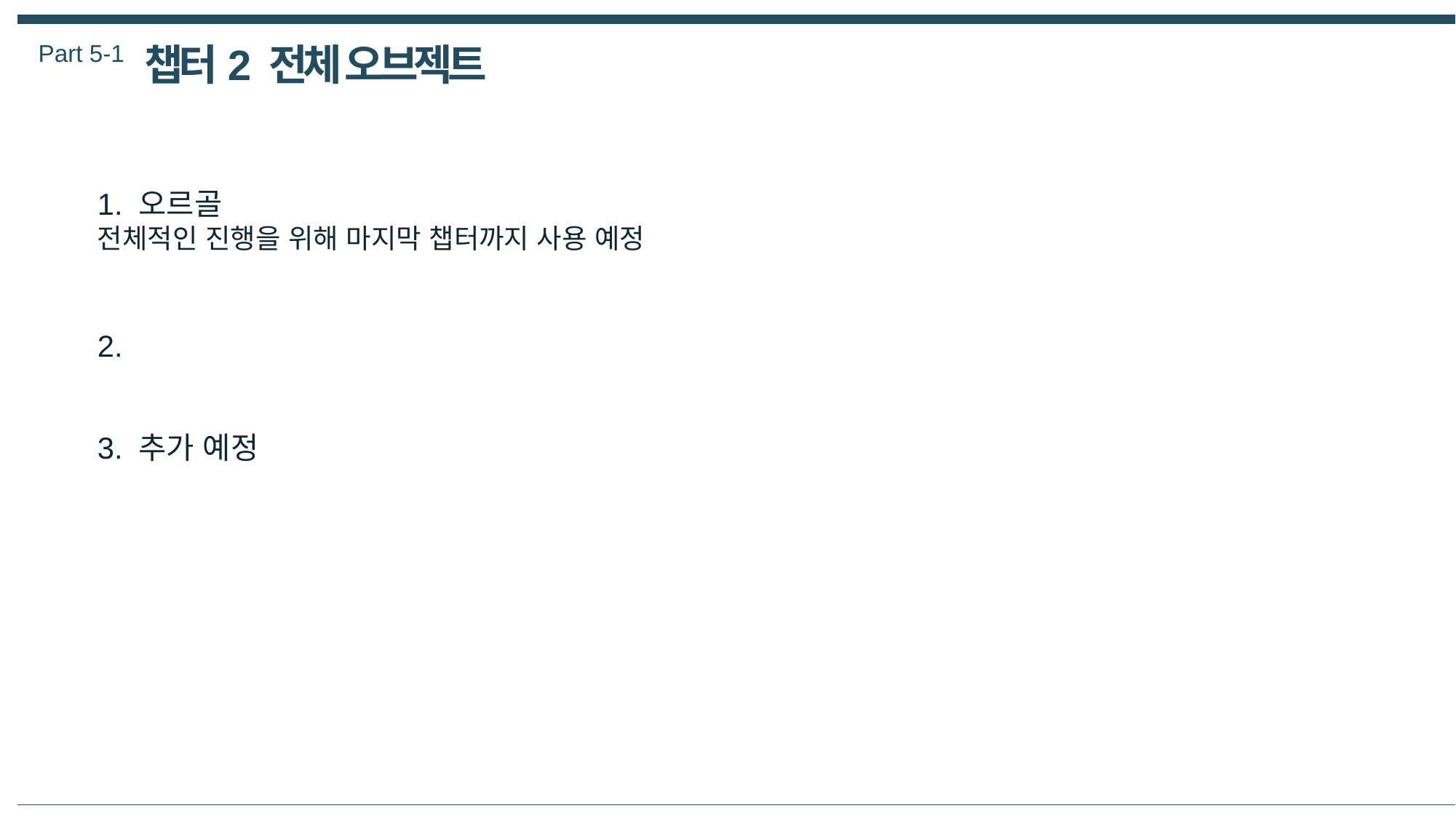

Part 5-1
챕터2 전체 오브젝트
1. 오르골
전체적인 진행을 위해 마지막 챕터까지 사용 예정

2.

3. 추가 예정